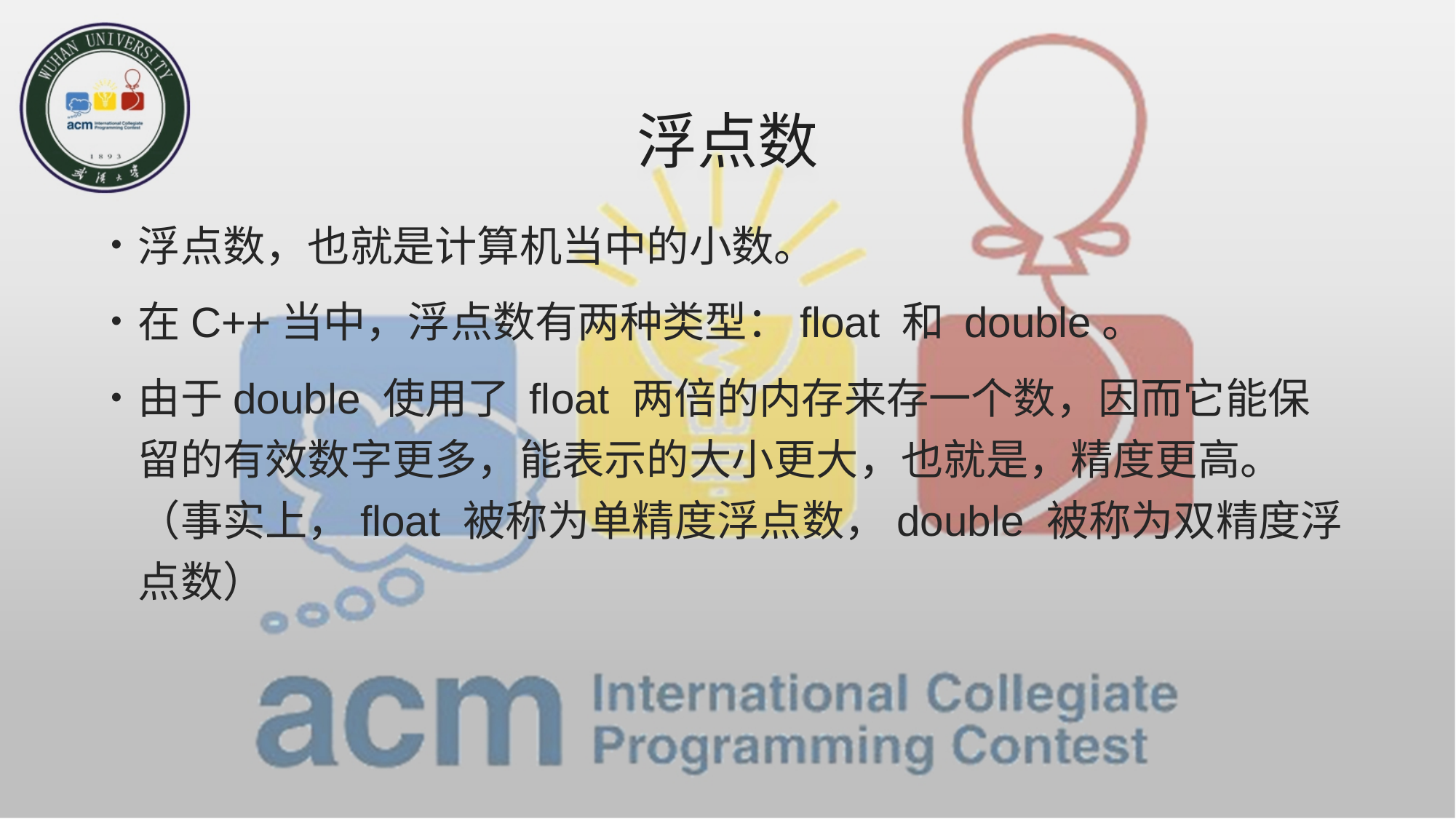

# 浮点数
浮点数，也就是计算机当中的小数。
在C++当中，浮点数有两种类型：float 和 double。
由于double 使用了 float 两倍的内存来存一个数，因而它能保留的有效数字更多，能表示的大小更大，也就是，精度更高。（事实上，float 被称为单精度浮点数，double 被称为双精度浮点数）